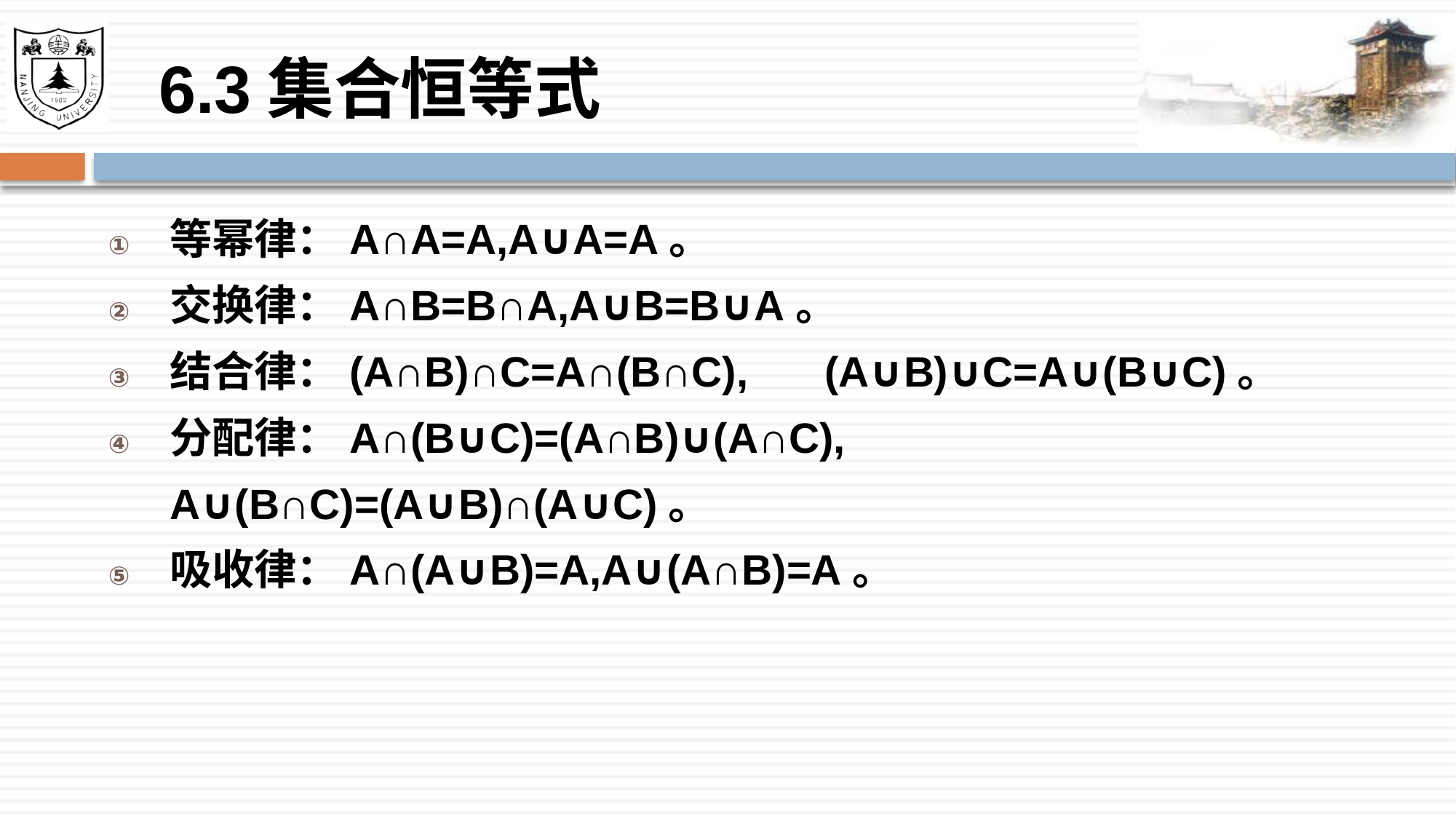

# 6.3集合恒等式
等幂律：A∩A=A,A∪A=A。
交换律：A∩B=B∩A,A∪B=B∪A。
结合律：(A∩B)∩C=A∩(B∩C),	(A∪B)∪C=A∪(B∪C)。
分配律：A∩(B∪C)=(A∩B)∪(A∩C),	A∪(B∩C)=(A∪B)∩(A∪C)。
吸收律：A∩(A∪B)=A,A∪(A∩B)=A。